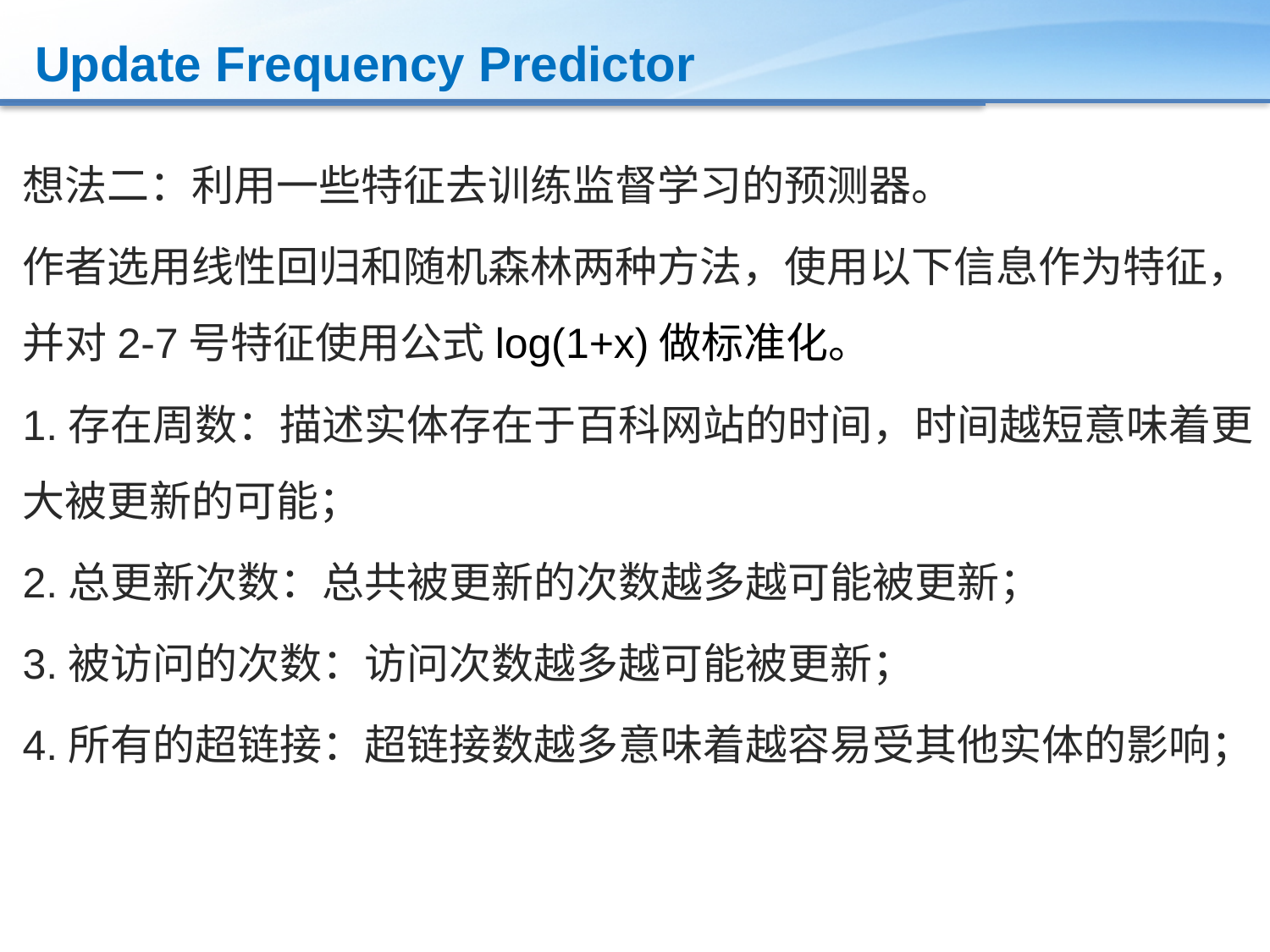

Update Frequency Predictor
想法二：利用一些特征去训练监督学习的预测器。
作者选用线性回归和随机森林两种方法，使用以下信息作为特征，并对2-7号特征使用公式log(1+x)做标准化。
1.存在周数：描述实体存在于百科网站的时间，时间越短意味着更大被更新的可能；
2.总更新次数：总共被更新的次数越多越可能被更新；
3.被访问的次数：访问次数越多越可能被更新；
4.所有的超链接：超链接数越多意味着越容易受其他实体的影响；